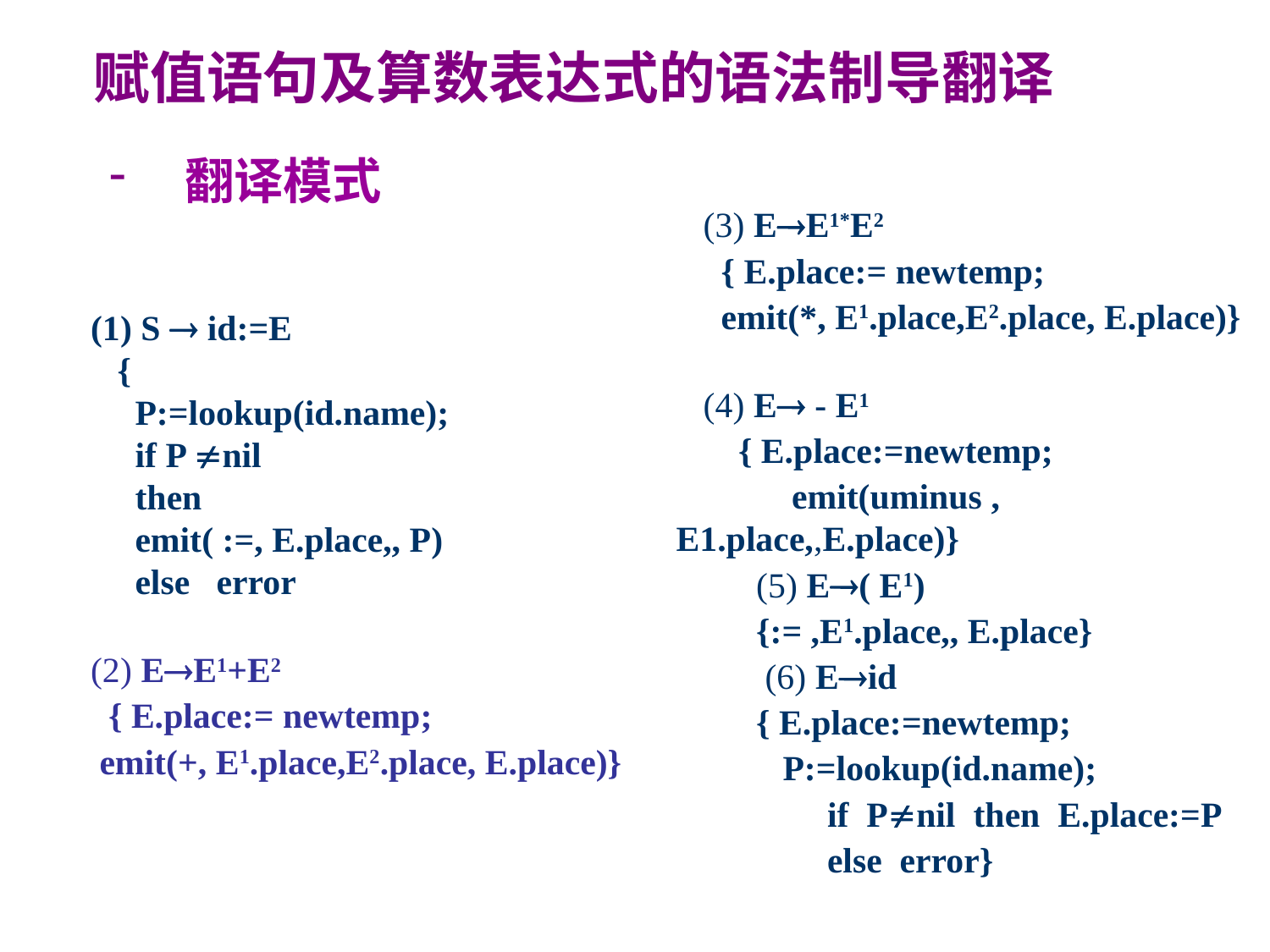

赋值语句及算数表达式的语法制导翻译
   翻译模式
         (3) E→E1*E2
           { E.place:= newtemp;
           emit(*, E1.place,E2.place, E.place)}
         (4) E→ - E1
       { E.place:=newtemp;
             emit(uminus , E1.place,,E.place)}
         (5) E→( E1)
         {:= ,E1.place,, E.place}
          (6) E→id
         { E.place:=newtemp;
            P:=lookup(id.name);
                 if  P≠nil  then  E.place:=P
                 else  error}
(1) S → id:=E
   {
     P:=lookup(id.name);
     if P ≠nil
     then
     emit( :=, E.place,, P)
     else   error

(2) E→E1+E2
  { E.place:= newtemp;
 emit(+, E1.place,E2.place, E.place)}